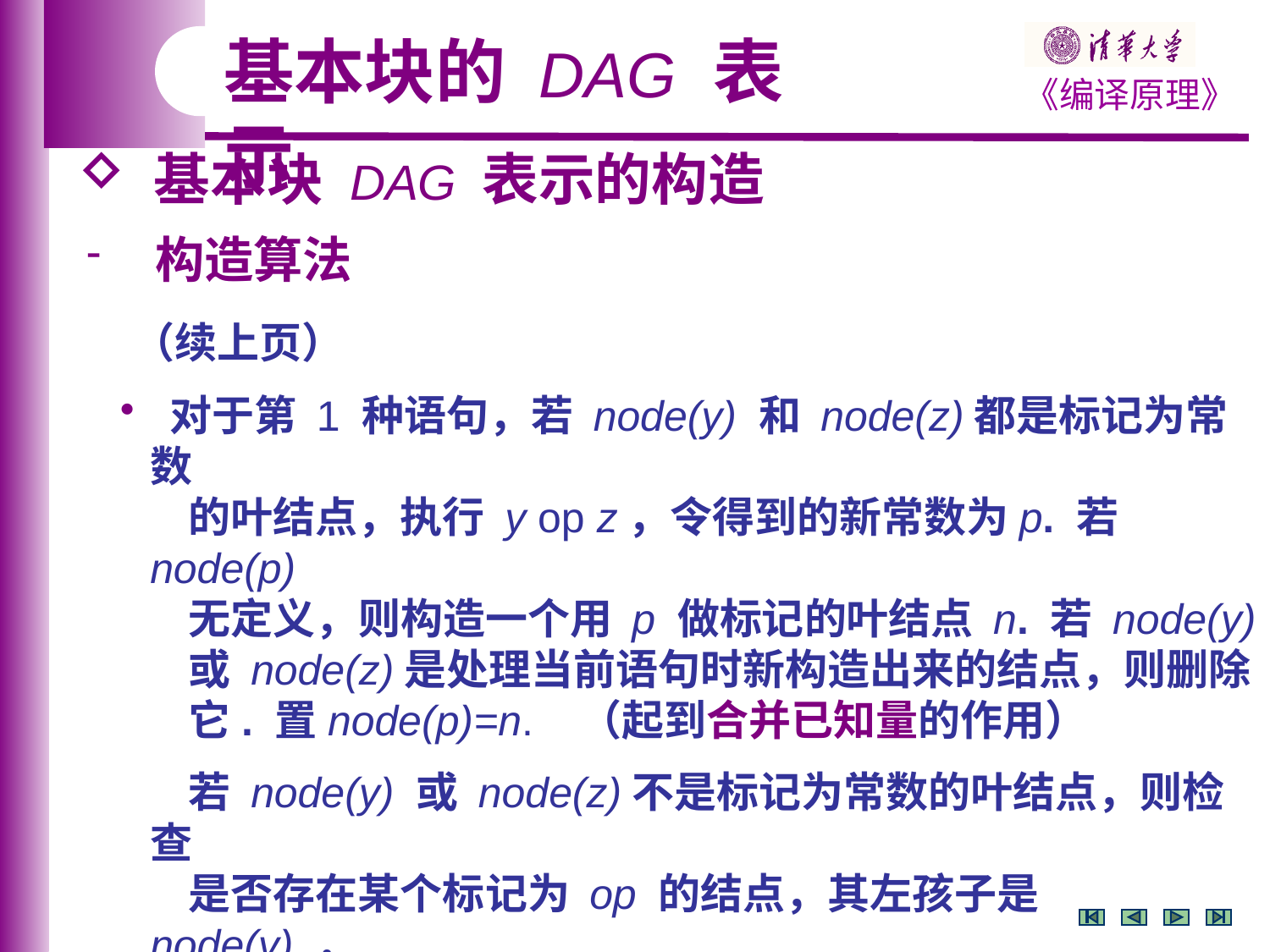

基本块的 DAG 表示
 基本块 DAG 表示的构造
   构造算法

   （续上页）

 对于第 1 种语句，若 node(y) 和 node(z)都是标记为常数
   的叶结点，执行 y op z，令得到的新常数为p. 若 node(p)
   无定义，则构造一个用 p 做标记的叶结点 n. 若 node(y)
   或 node(z)是处理当前语句时新构造出来的结点，则删除
   它. 置node(p)=n.   （起到合并已知量的作用）

   若 node(y) 或 node(z)不是标记为常数的叶结点，则检查
   是否存在某个标记为 op 的结点，其左孩子是 node(y) ，
   而右孩子是node(z) ？若无，则创建这样的结点. 无论有
   无，都令该结点为 n. （可能起到删除多余运算的作用）

（转下页）